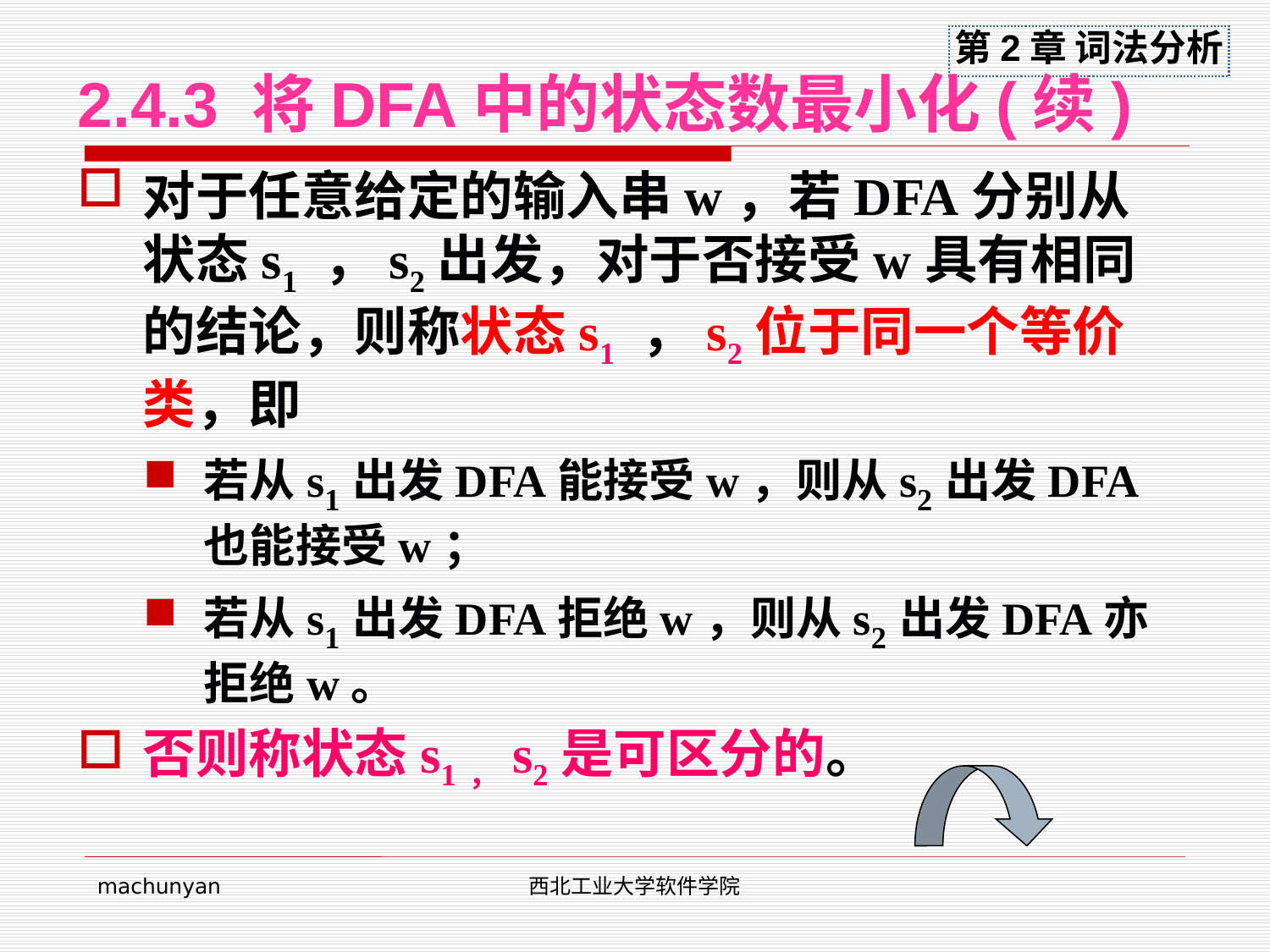

# 2.4.3 将DFA中的状态数最小化(续)
对于任意给定的输入串w，若DFA分别从状态s1 ，s2出发，对于否接受w具有相同的结论，则称状态s1 ，s2位于同一个等价类，即
若从s1出发DFA能接受w，则从s2出发DFA也能接受w；
若从s1出发DFA拒绝w，则从s2出发DFA亦拒绝w。
否则称状态s1，s2是可区分的。

machunyan

西北工业大学软件学院
99